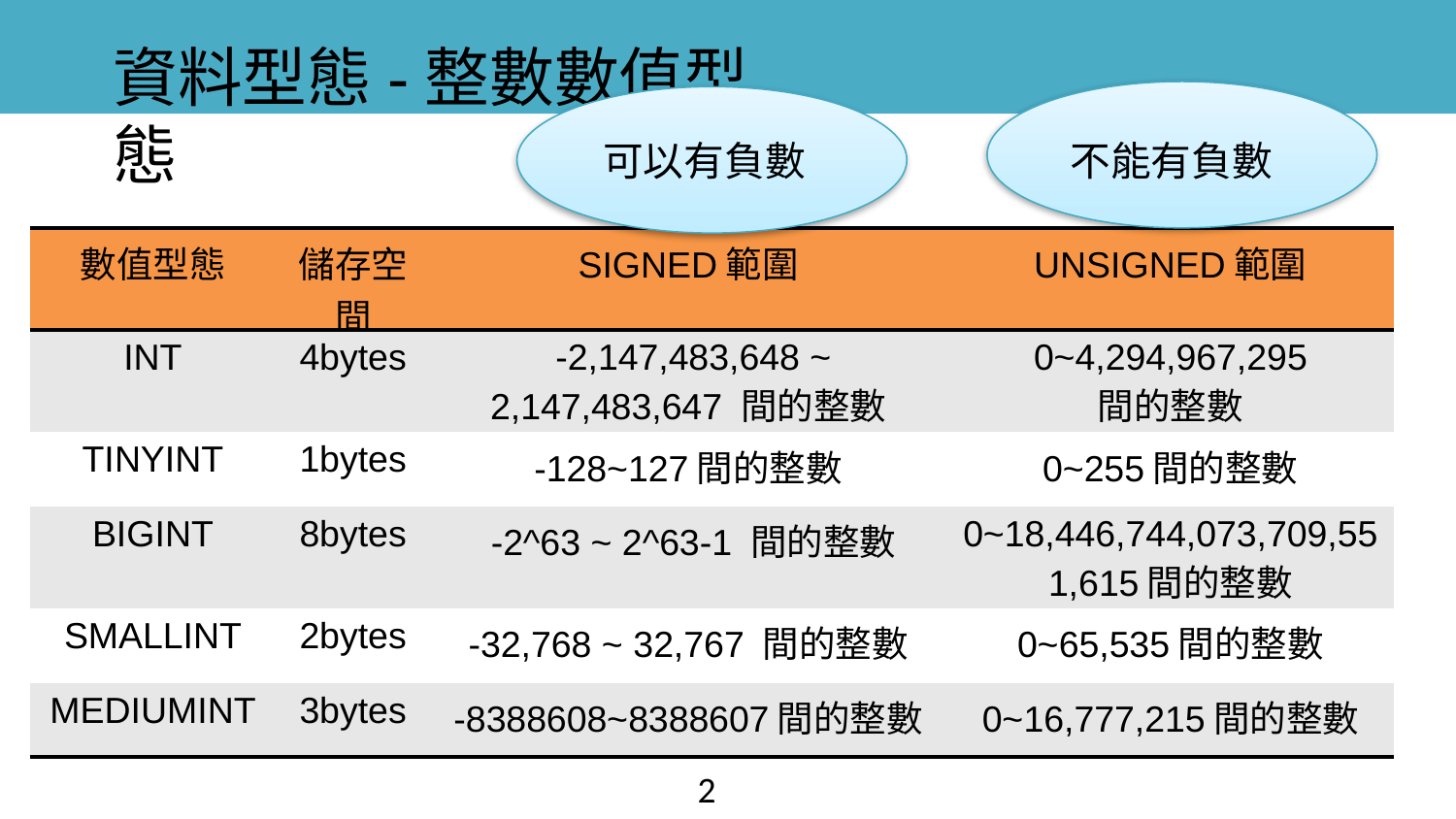

資料型態-整數數值型態

可以有負數
不能有負數
| 數值型態 | 儲存空間 | SIGNED範圍 | UNSIGNED範圍 |
| --- | --- | --- | --- |
| INT | 4bytes | -2,147,483,648 ~ 2,147,483,647 間的整數 | 0~4,294,967,295 間的整數 |
| TINYINT | 1bytes | -128~127間的整數 | 0~255間的整數 |
| BIGINT | 8bytes | -2^63 ~ 2^63-1 間的整數 | 0~18,446,744,073,709,551,615間的整數 |
| SMALLINT | 2bytes | -32,768 ~ 32,767 間的整數 | 0~65,535間的整數 |
| MEDIUMINT | 3bytes | -8388608~8388607間的整數 | 0~16,777,215間的整數 |
2